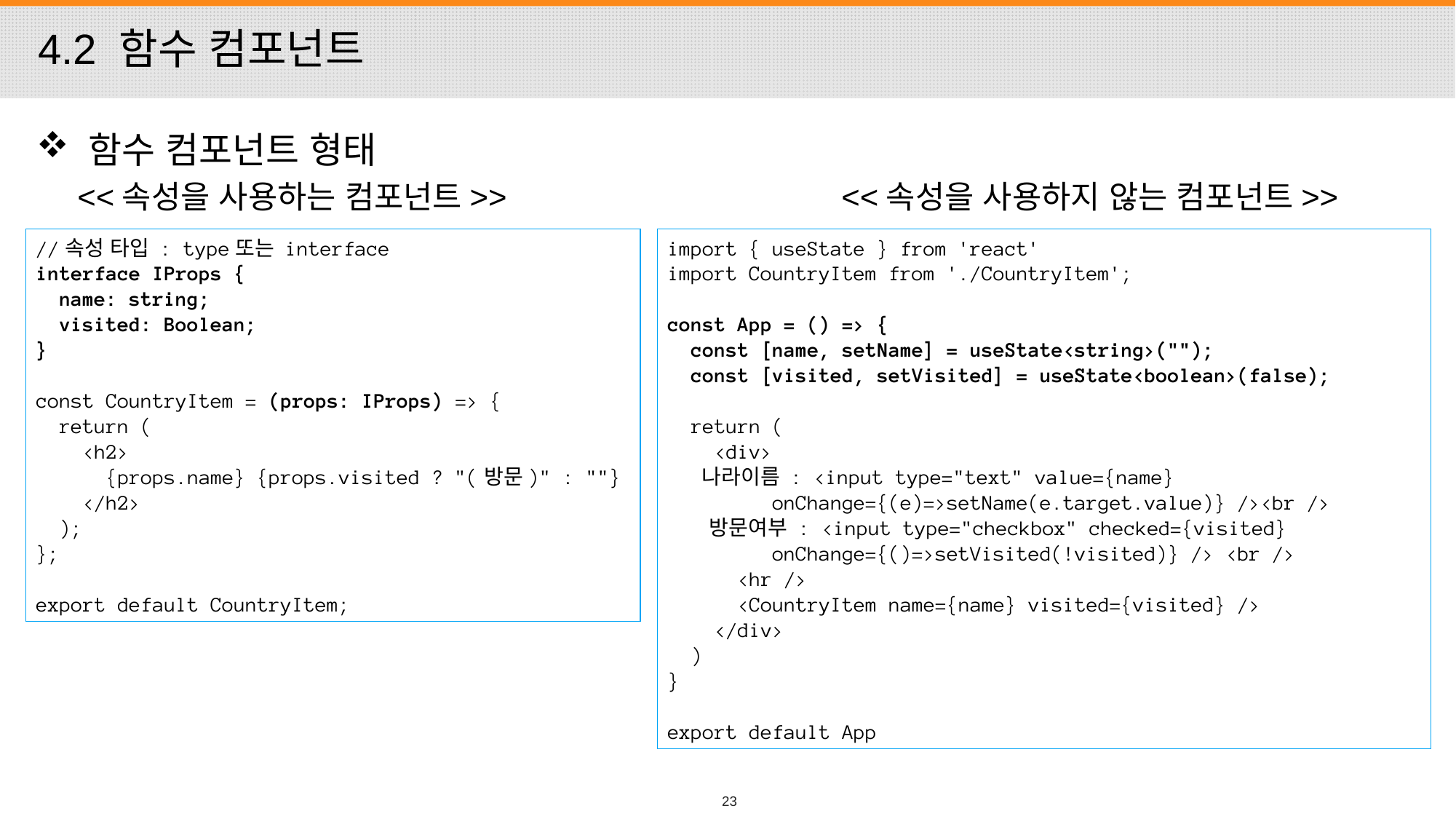

# 4.2 함수 컴포넌트
 함수 컴포넌트 형태
<<속성을 사용하는 컴포넌트>>				<<속성을 사용하지 않는 컴포넌트>>
//속성 타입 : type또는 interface
interface IProps {
  name: string;
  visited: Boolean;
}
const CountryItem = (props: IProps) => {
  return (
    <h2>
      {props.name} {props.visited ? "(방문)" : ""}
    </h2>
  );
};
export default CountryItem;
import { useState } from 'react'
import CountryItem from './CountryItem';
const App = () => {
  const [name, setName] = useState<string>("");
  const [visited, setVisited] = useState<boolean>(false);
  return (
    <div>
      나라이름 : <input type="text" value={name}
         onChange={(e)=>setName(e.target.value)} /><br />
      방문여부 : <input type="checkbox" checked={visited}
         onChange={()=>setVisited(!visited)} /> <br />
      <hr />
      <CountryItem name={name} visited={visited} />
    </div>
  )
}
export default App